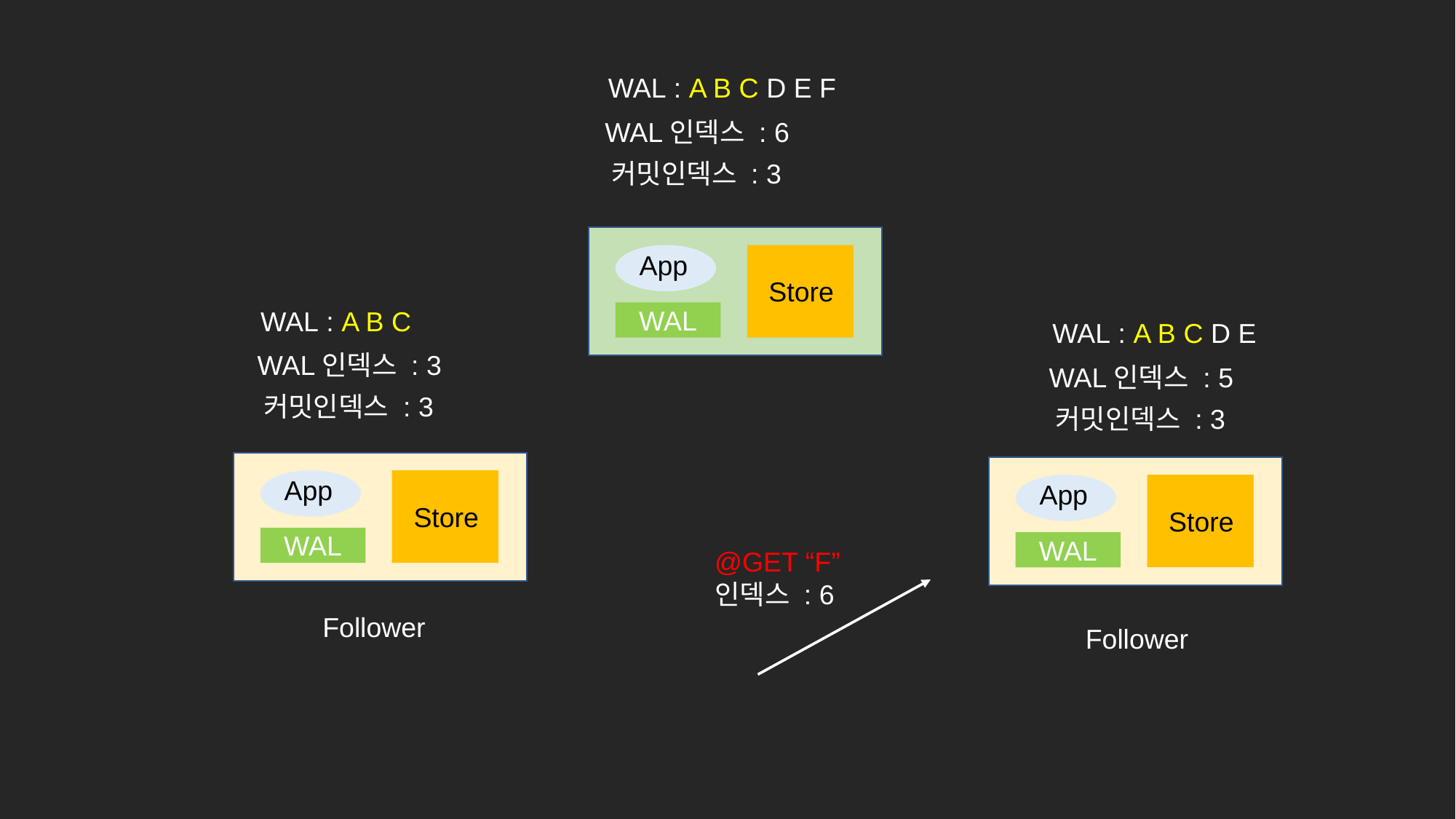

WAL : A B C D E F
WAL인덱스 : 6
커밋인덱스 : 3

App

Store
WAL : A B C
WAL
WAL : A B C D E
WAL인덱스 : 3
WAL인덱스 : 5
커밋인덱스 : 3
커밋인덱스 : 3

App

App

Store
Store
WAL
WAL
@GET “F”
인덱스 : 6
Follower
Follower